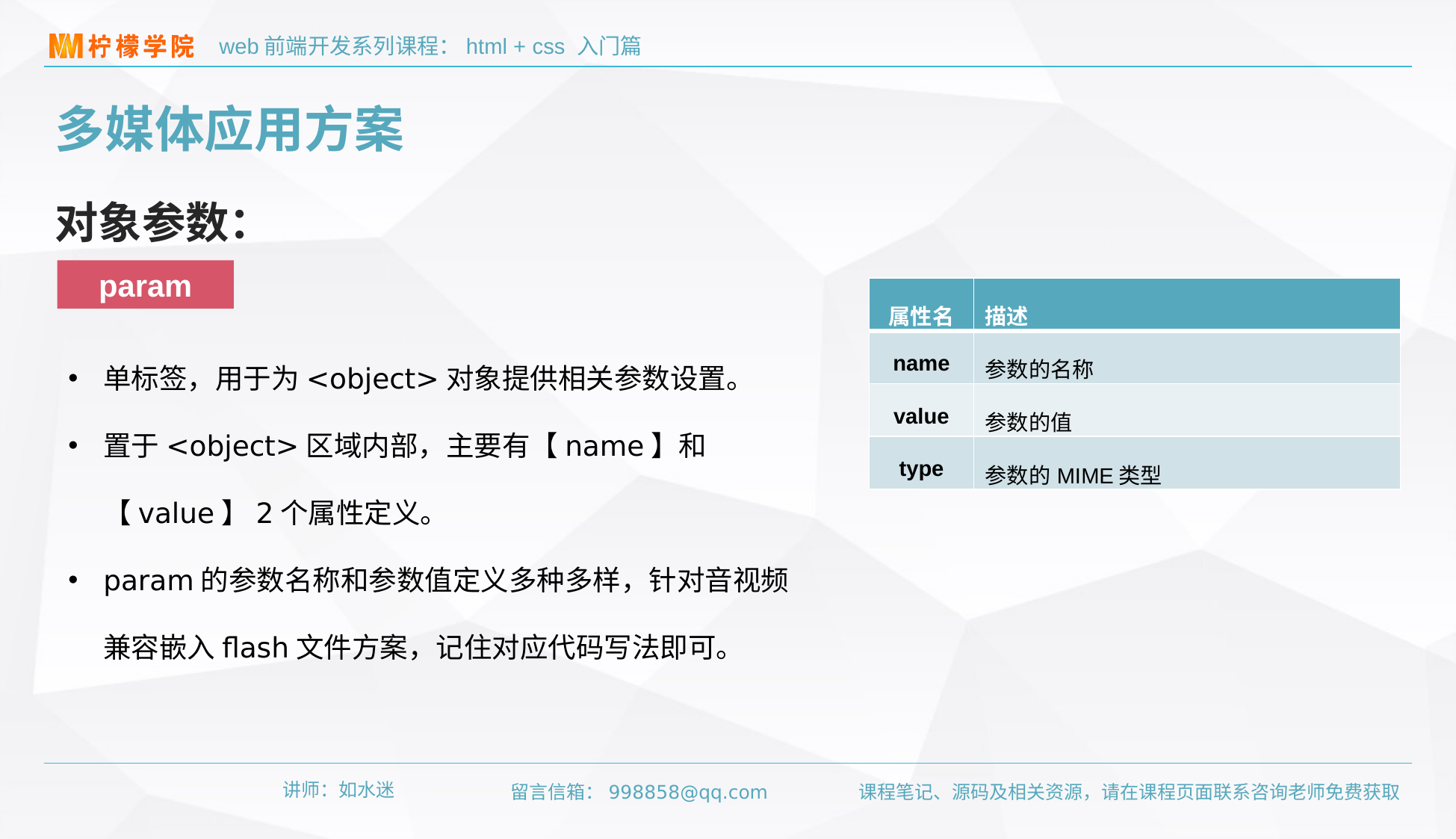

多媒体应用方案
对象参数：
param
| 属性名 | 描述 |
| --- | --- |
| name | 参数的名称 |
| value | 参数的值 |
| type | 参数的MIME类型 |
单标签，用于为<object>对象提供相关参数设置。
置于<object>区域内部，主要有【name】和【value】2个属性定义。
param的参数名称和参数值定义多种多样，针对音视频兼容嵌入flash文件方案，记住对应代码写法即可。